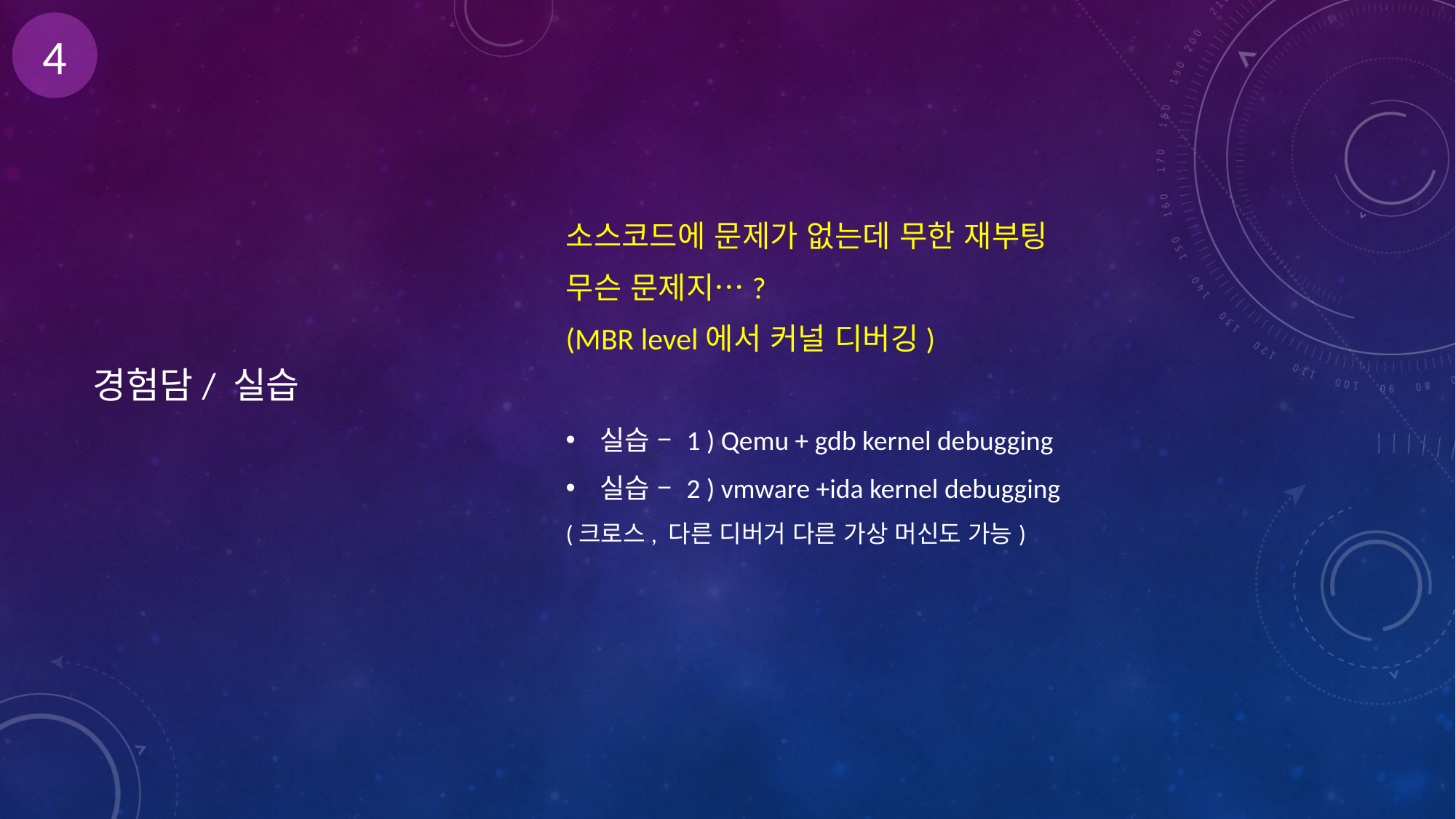

4
소스코드에 문제가 없는데 무한 재부팅
무슨 문제지…?
(MBR level에서 커널 디버깅)

실습 – 1 ) Qemu + gdb kernel debugging
실습 – 2 ) vmware +ida kernel debugging
(크로스, 다른 디버거 다른 가상 머신도 가능)
# 경험담/ 실습